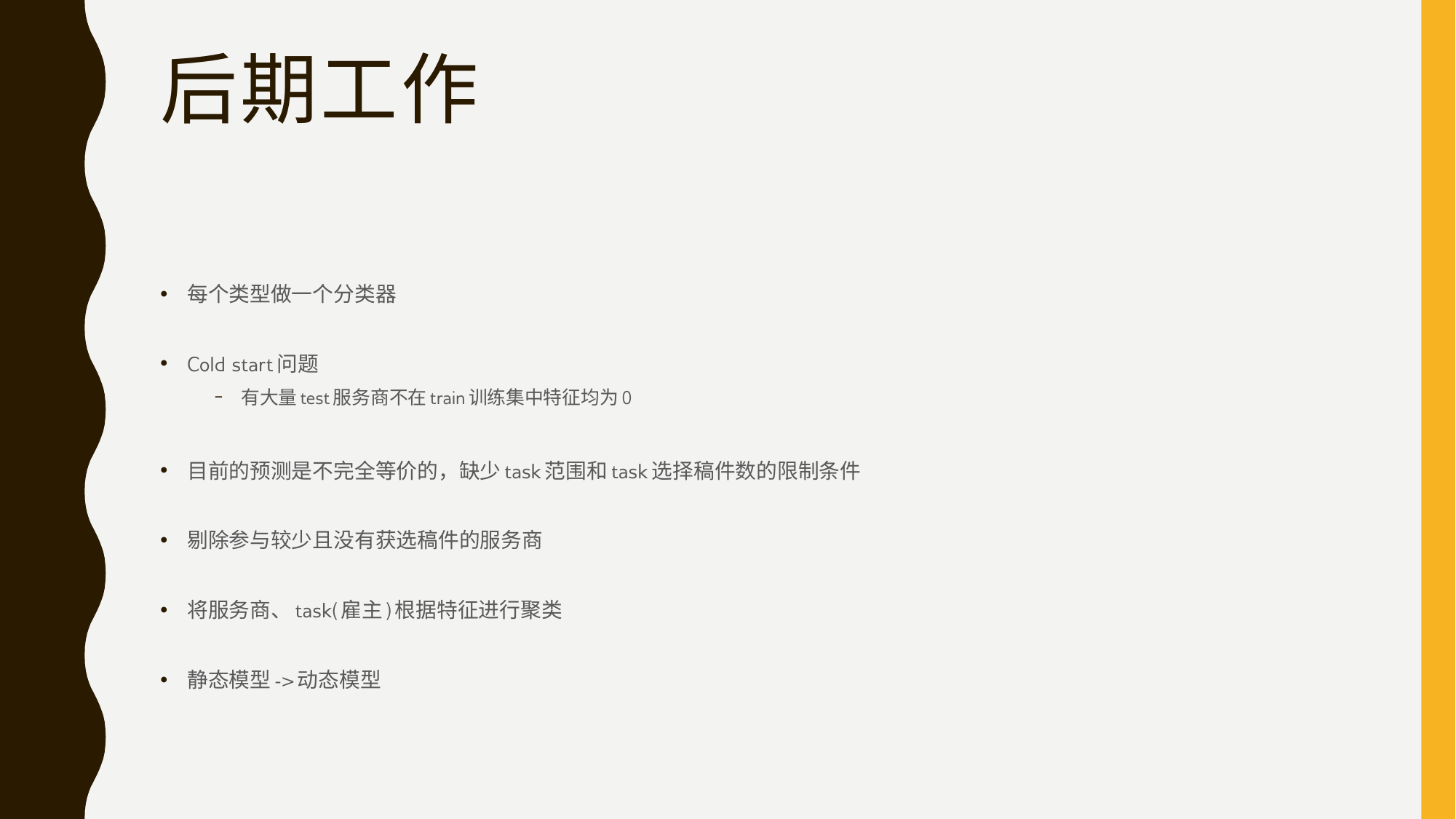

# 后期工作
每个类型做一个分类器

Cold start问题
有大量test服务商不在train训练集中特征均为0

目前的预测是不完全等价的，缺少task范围和task选择稿件数的限制条件

剔除参与较少且没有获选稿件的服务商

将服务商、task(雇主)根据特征进行聚类

静态模型->动态模型